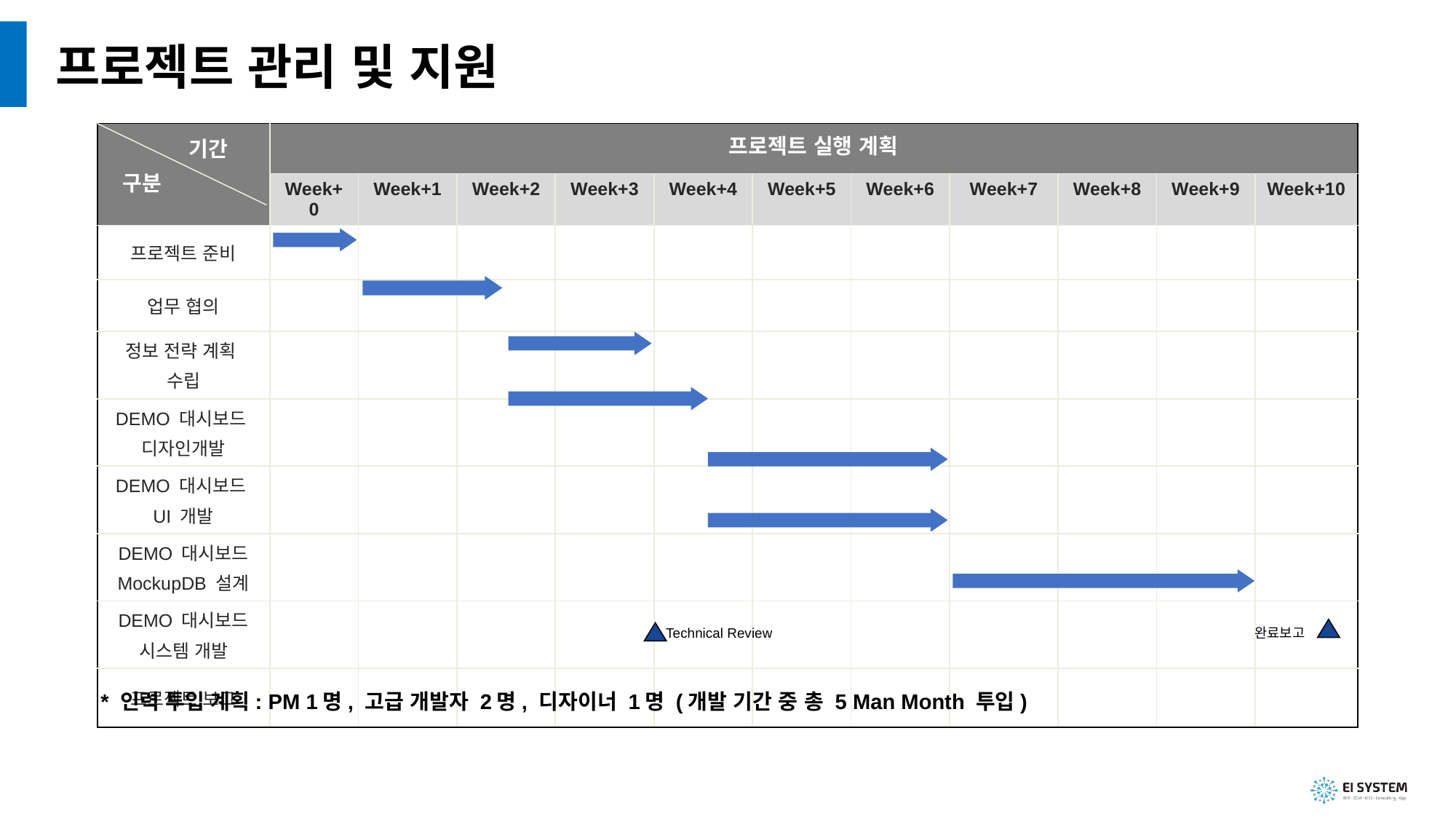

# 프로젝트 관리 및 지원
|  | 프로젝트 실행 계획 |  |  |  |  |  |  |  |  |  |  |
| --- | --- | --- | --- | --- | --- | --- | --- | --- | --- | --- | --- |
|  | Week+0 | Week+1 | Week+2 | Week+3 | Week+4 | Week+5 | Week+6 | Week+7 | Week+8 | Week+9 | Week+10 |
| 프로젝트 준비 |  |  |  |  |  |  |  |  |  |  |  |
| 업무 협의 |  |  |  |  |  |  |  |  |  |  |  |
| 정보 전략 계획 수립 |  |  |  |  |  |  |  |  |  |  |  |
| DEMO 대시보드 디자인개발 |  |  |  |  |  |  |  |  |  |  |  |
| DEMO 대시보드 UI 개발 |  |  |  |  |  |  |  |  |  |  |  |
| DEMO 대시보드 MockupDB 설계 |  |  |  |  |  |  |  |  |  |  |  |
| DEMO 대시보드 시스템 개발 |  |  |  |  |  |  |  |  |  |  |  |
| 프로젝트 보고 |  |  |  |  |  |  |  |  |  |  |  |

기간
구분

Technical Review
완료보고

* 인력 투입 계획: PM 1명, 고급 개발자 2명, 디자이너 1명 (개발 기간 중 총 5 Man Month 투입)